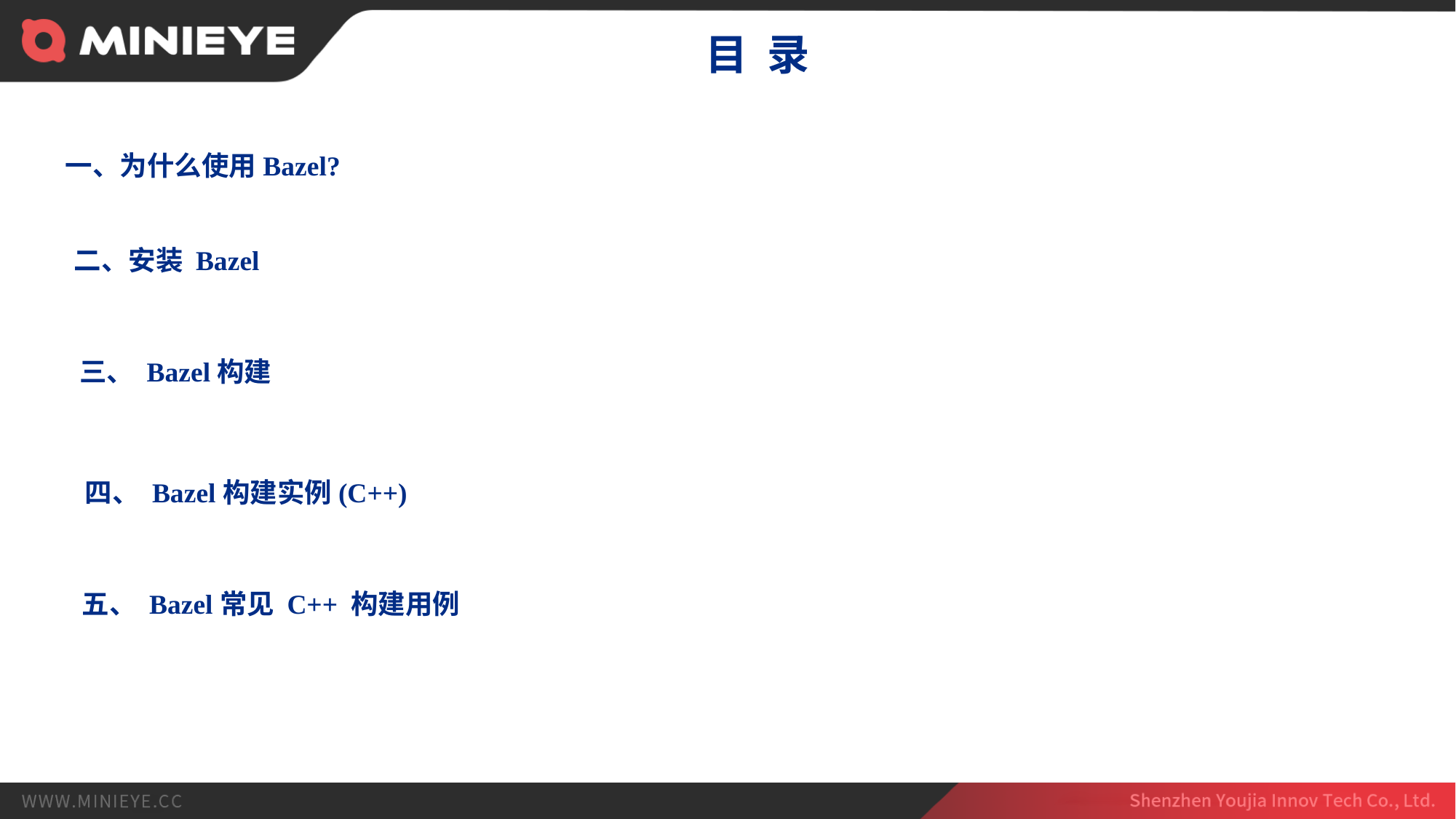

目  录
一、为什么使用Bazel?
二、安装 Bazel
三、 Bazel构建
四、 Bazel构建实例(C++)
五、 Bazel常见 C++ 构建用例